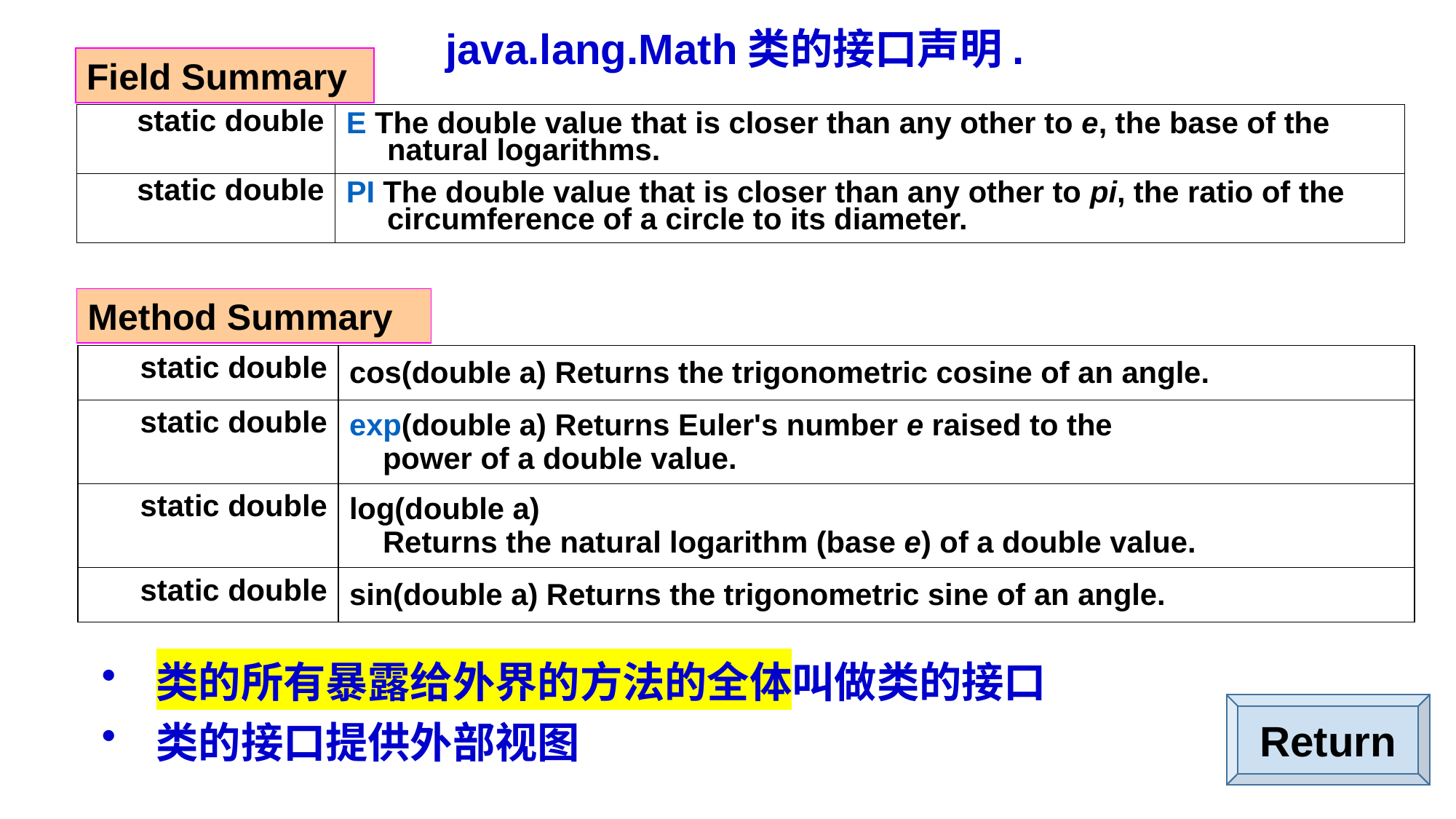

java.lang.Math类的接口声明.
Field Summary
| static double | E The double value that is closer than any other to e, the base of the natural logarithms. |
| --- | --- |
| static double | PI The double value that is closer than any other to pi, the ratio of the circumference of a circle to its diameter. |
Method Summary
| static double | cos(double a) Returns the trigonometric cosine of an angle. |
| --- | --- |
| static double | exp(double a) Returns Euler's number e raised to the power of a double value. |
| static double | log(double a)           Returns the natural logarithm (base e) of a double value. |
| static double | sin(double a) Returns the trigonometric sine of an angle. |
类的所有暴露给外界的方法的全体叫做类的接口
类的接口提供外部视图
Return